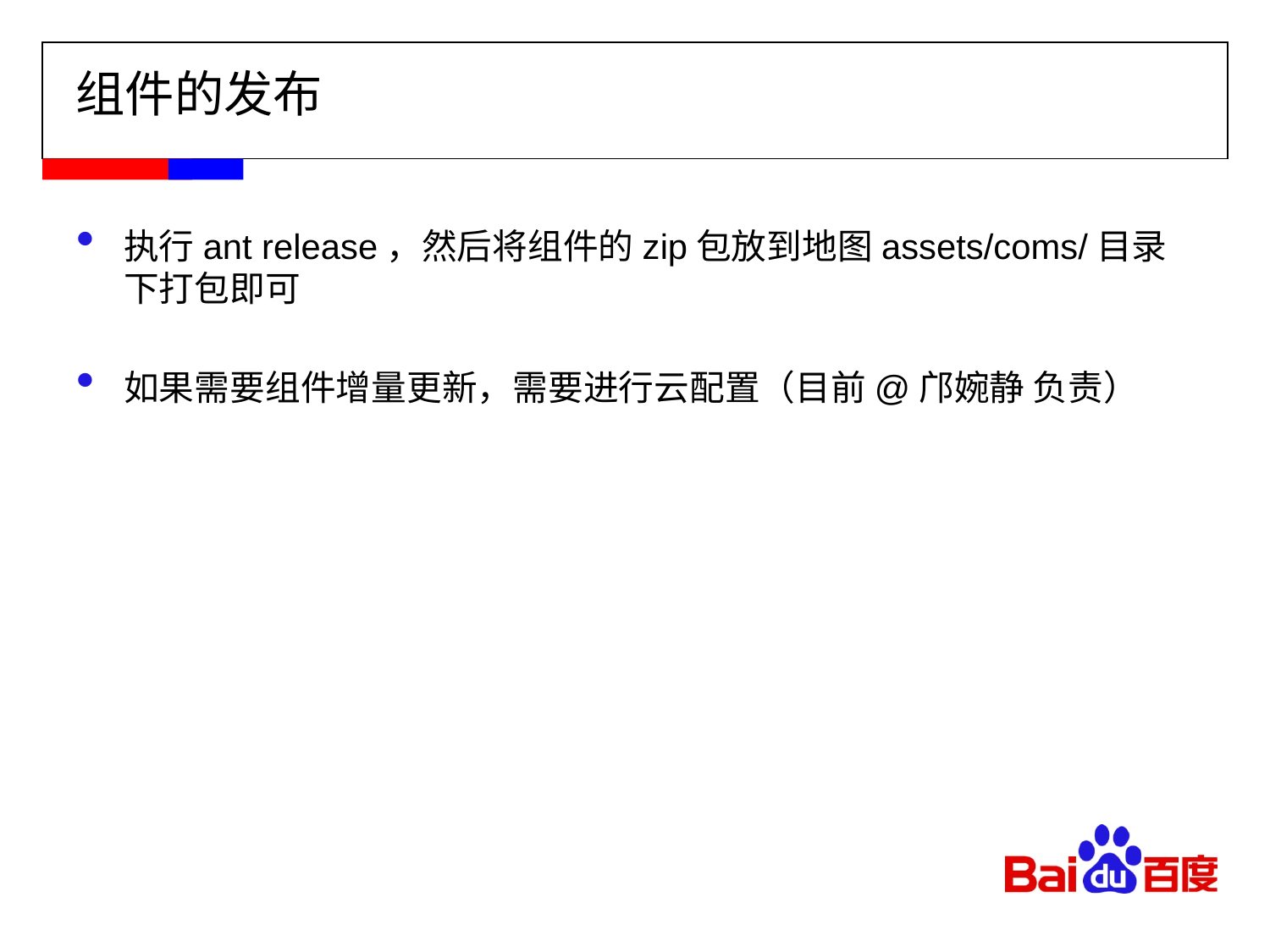

# 组件的发布
执行ant release，然后将组件的zip包放到地图assets/coms/目录下打包即可

如果需要组件增量更新，需要进行云配置（目前@邝婉静 负责）